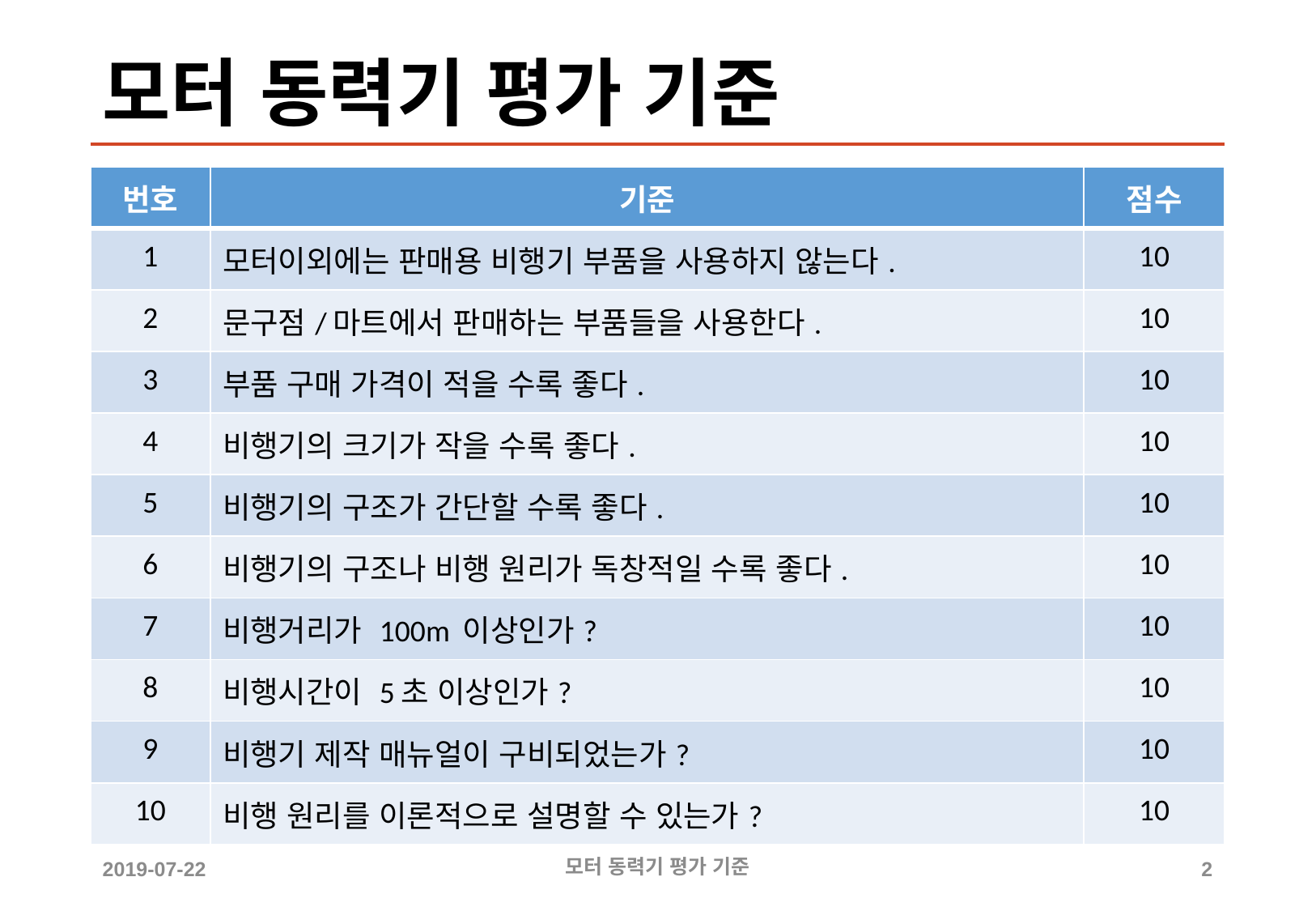

# 모터 동력기 평가 기준
| 번호 | 기준 | 점수 |
| --- | --- | --- |
| 1 | 모터이외에는 판매용 비행기 부품을 사용하지 않는다. | 10 |
| 2 | 문구점/마트에서 판매하는 부품들을 사용한다. | 10 |
| 3 | 부품 구매 가격이 적을 수록 좋다. | 10 |
| 4 | 비행기의 크기가 작을 수록 좋다. | 10 |
| 5 | 비행기의 구조가 간단할 수록 좋다. | 10 |
| 6 | 비행기의 구조나 비행 원리가 독창적일 수록 좋다. | 10 |
| 7 | 비행거리가 100m 이상인가? | 10 |
| 8 | 비행시간이 5초 이상인가? | 10 |
| 9 | 비행기 제작 매뉴얼이 구비되었는가? | 10 |
| 10 | 비행 원리를 이론적으로 설명할 수 있는가? | 10 |
2019-07-22
모터 동력기 평가 기준
2